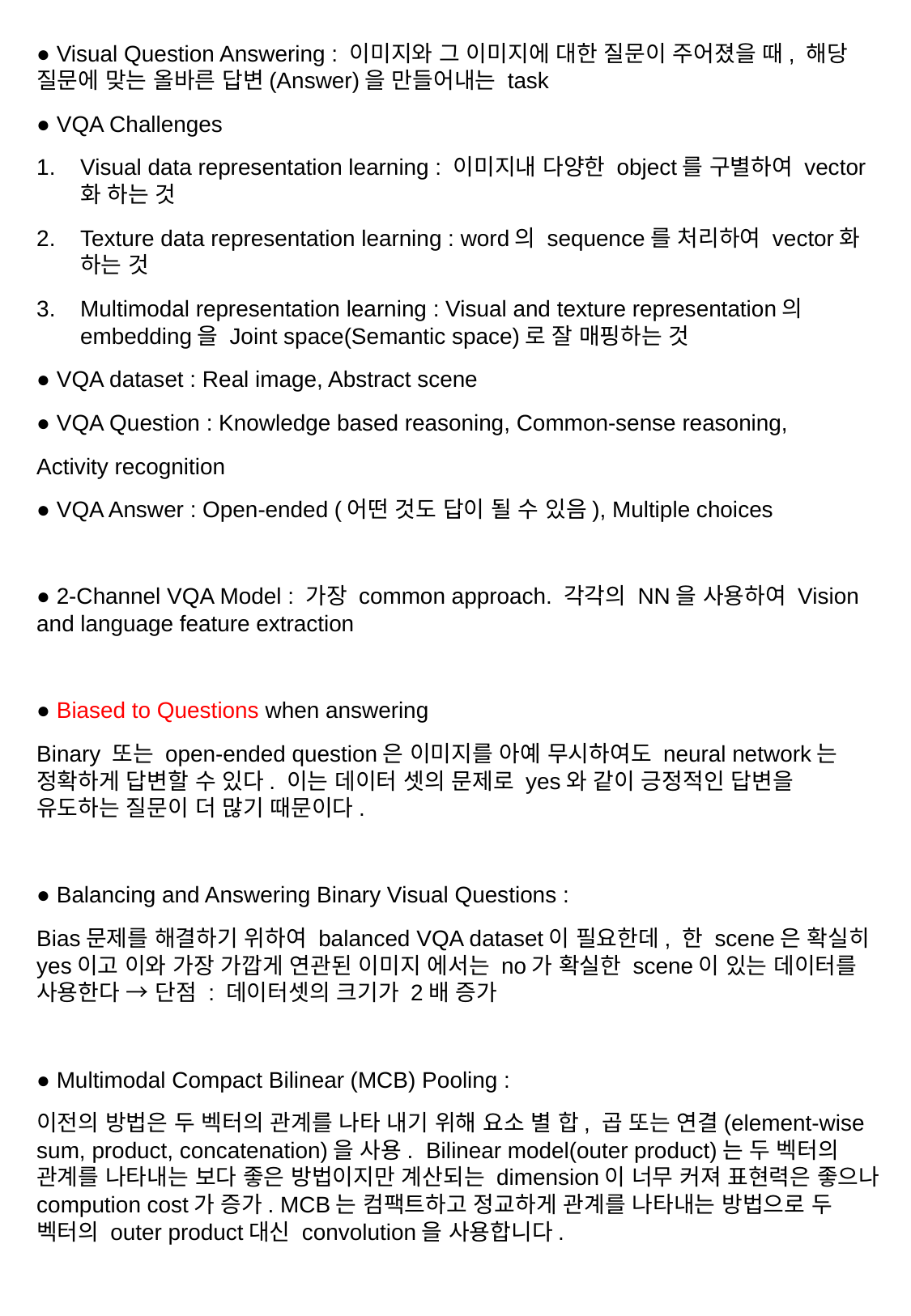

● Visual Question Answering : 이미지와 그 이미지에 대한 질문이 주어졌을 때, 해당 질문에 맞는 올바른 답변(Answer)을 만들어내는 task
● VQA Challenges
Visual data representation learning : 이미지내 다양한 object를 구별하여 vector화 하는 것
Texture data representation learning : word의 sequence를 처리하여 vector화 하는 것
Multimodal representation learning : Visual and texture representation의 embedding을 Joint space(Semantic space)로 잘 매핑하는 것
● VQA dataset : Real image, Abstract scene
● VQA Question : Knowledge based reasoning, Common-sense reasoning,
Activity recognition
● VQA Answer : Open-ended (어떤 것도 답이 될 수 있음), Multiple choices

● 2-Channel VQA Model : 가장 common approach. 각각의 NN을 사용하여 Vision and language feature extraction

● Biased to Questions when answering
Binary 또는 open-ended question은 이미지를 아예 무시하여도 neural network는 정확하게 답변할 수 있다. 이는 데이터 셋의 문제로 yes와 같이 긍정적인 답변을 유도하는 질문이 더 많기 때문이다.

● Balancing and Answering Binary Visual Questions :
Bias문제를 해결하기 위하여 balanced VQA dataset이 필요한데, 한 scene은 확실히 yes이고 이와 가장 가깝게 연관된 이미지 에서는 no가 확실한 scene이 있는 데이터를 사용한다 → 단점 : 데이터셋의 크기가 2배 증가

● Multimodal Compact Bilinear (MCB) Pooling :
이전의 방법은 두 벡터의 관계를 나타 내기 위해 요소 별 합, 곱 또는 연결(element-wise sum, product, concatenation)을 사용.  Bilinear model(outer product)는 두 벡터의 관계를 나타내는 보다 좋은 방법이지만 계산되는 dimension이 너무 커져 표현력은 좋으나 compution cost가 증가. MCB는 컴팩트하고 정교하게 관계를 나타내는 방법으로 두 벡터의 outer product대신 convolution을 사용합니다.